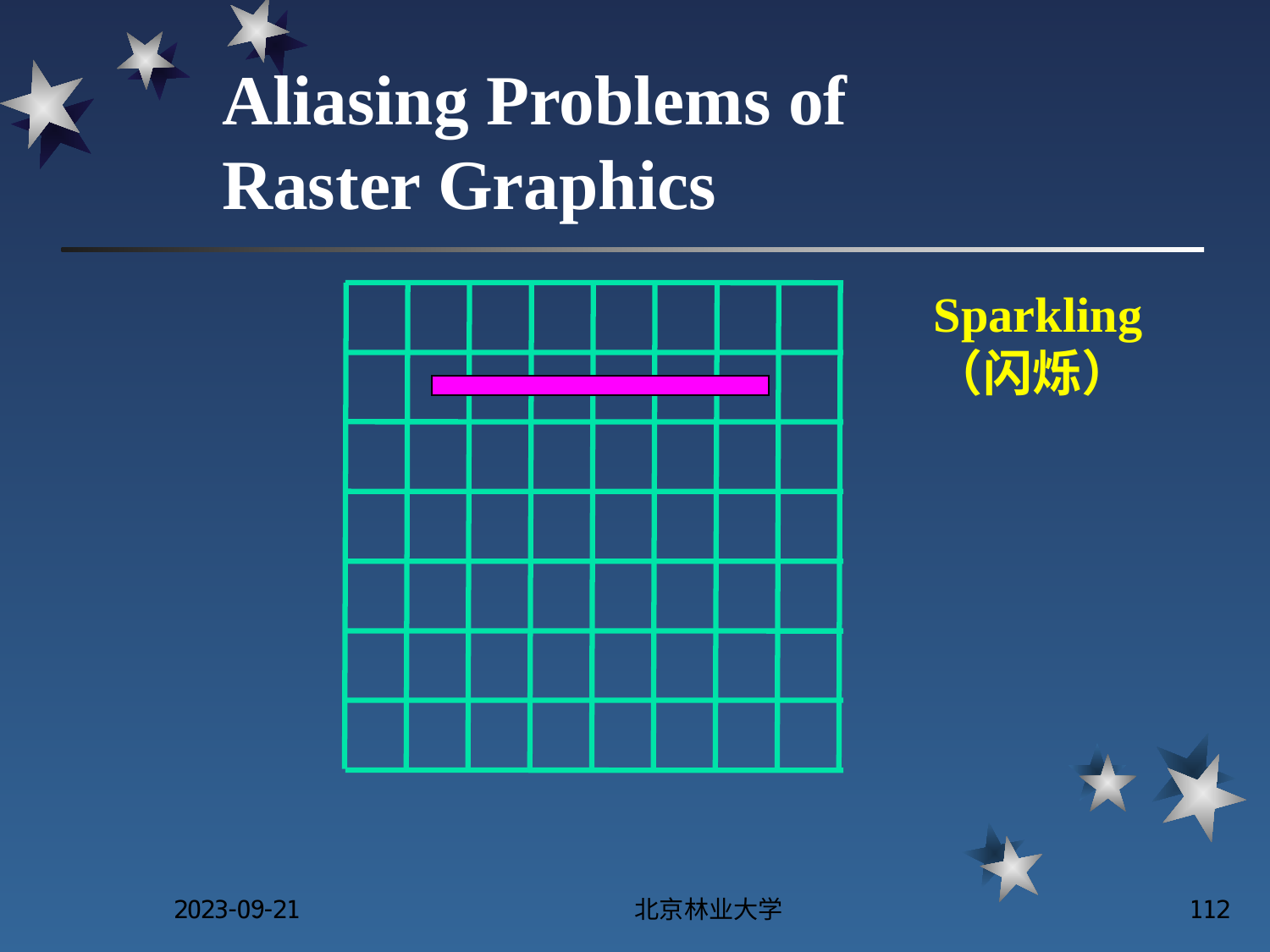

# Aliasing Problems of Raster Graphics
Sparkling
（闪烁）

2023-09-21
北京林业大学
112